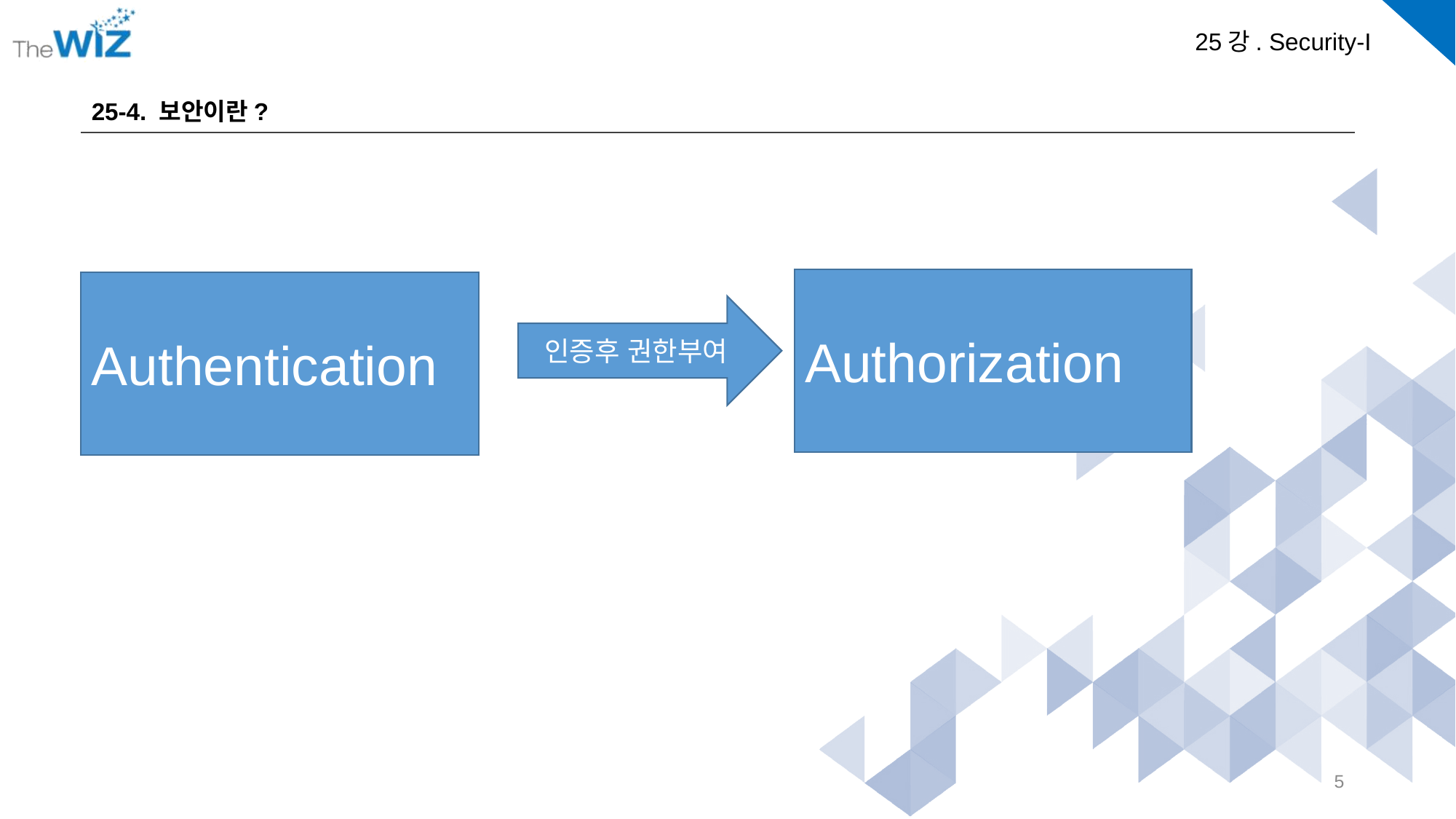

25-4. 보안이란?
Authorization
Authentication
인증후 권한부여
5